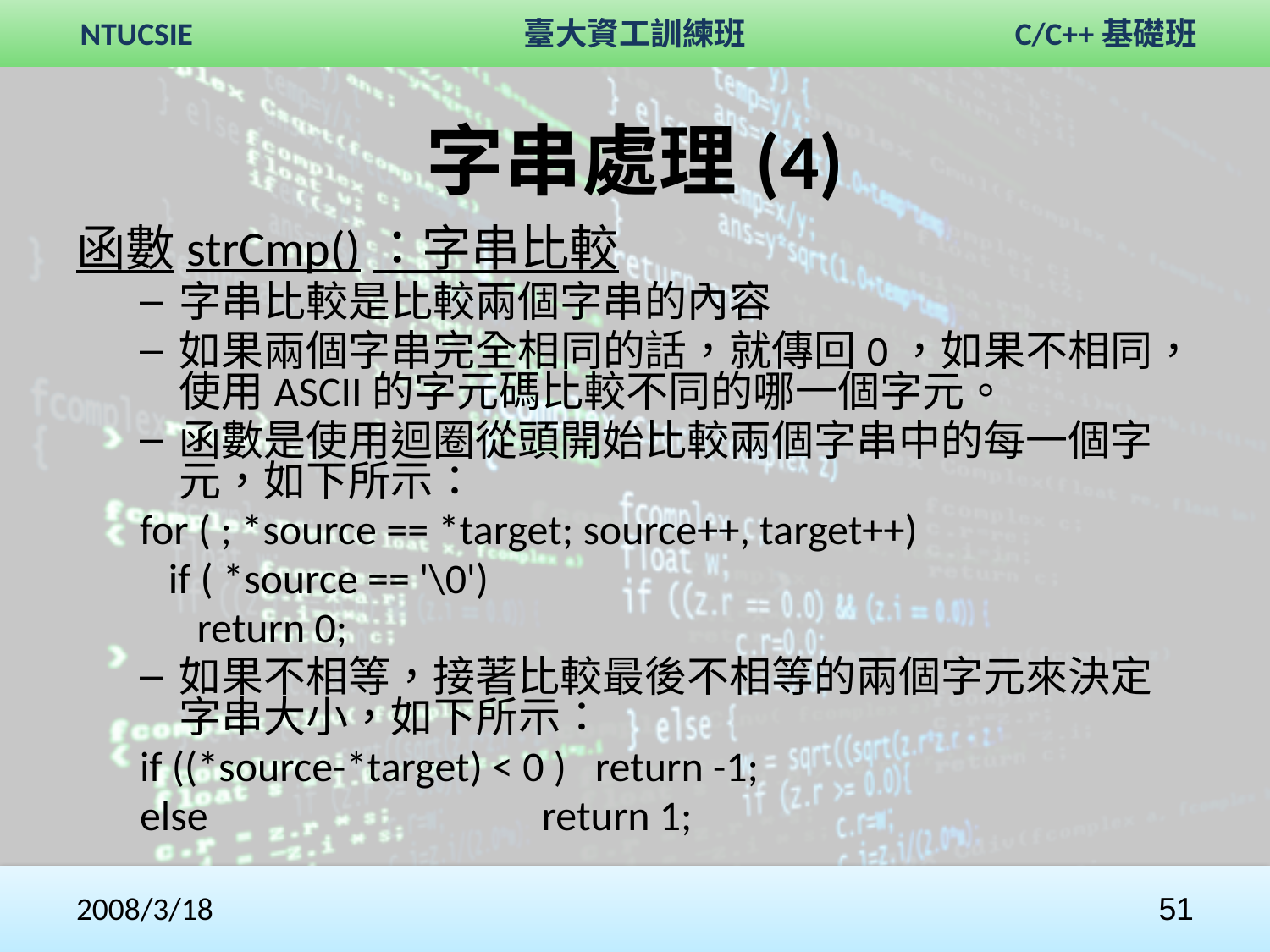

# 字串處理(4)
函數strCmp()：字串比較
字串比較是比較兩個字串的內容
如果兩個字串完全相同的話，就傳回0，如果不相同，使用ASCII的字元碼比較不同的哪一個字元。
函數是使用迴圈從頭開始比較兩個字串中的每一個字元，如下所示：
for ( ; *source == *target; source++, target++)
   if ( *source == '\0')
      return 0;
如果不相等，接著比較最後不相等的兩個字元來決定字串大小，如下所示：
if ((*source-*target) < 0 )   return -1;
else                                   return 1;
2008/3/18
51